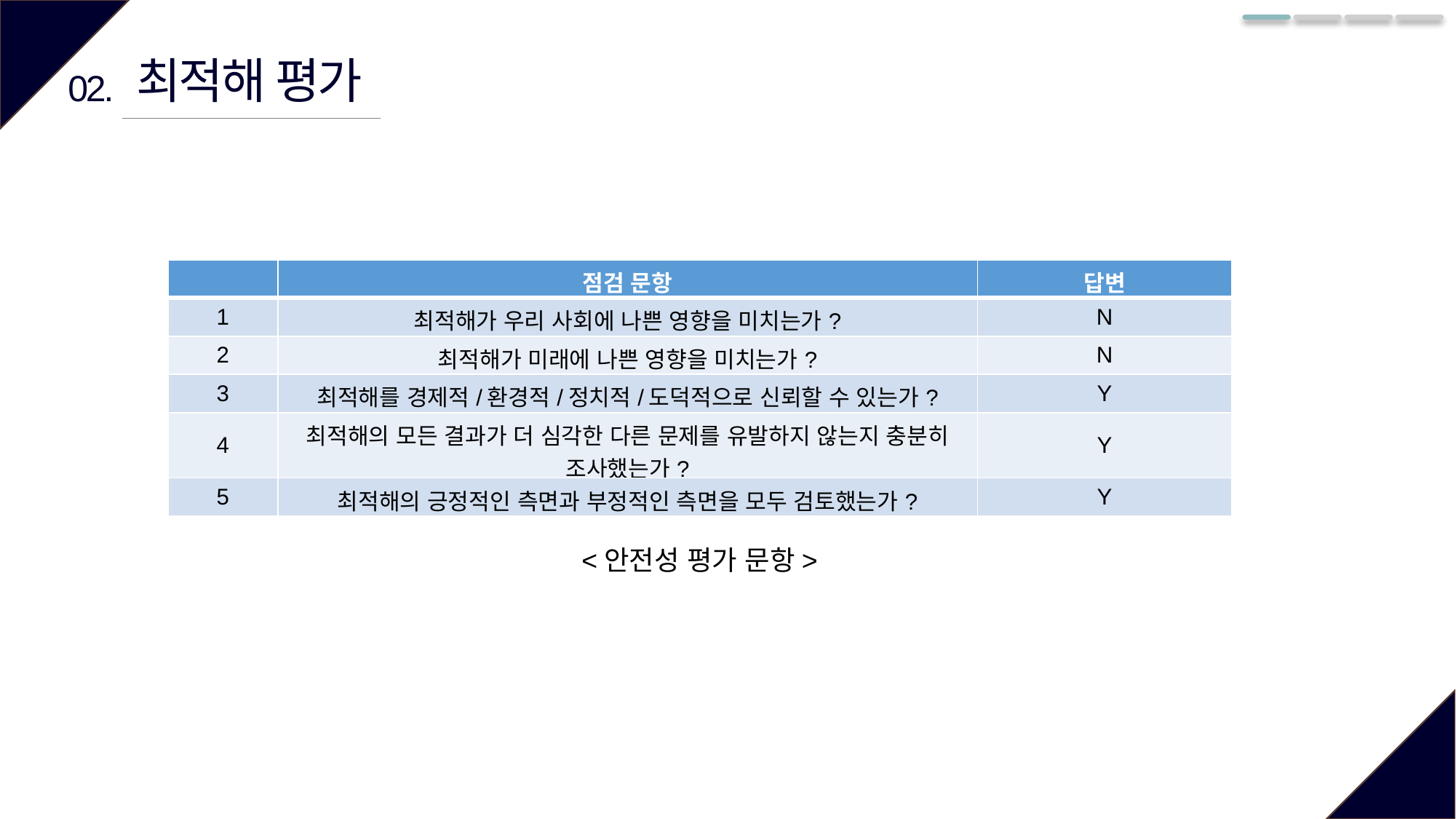

최적해 평가
02.
|  | 점검 문항 | 답변 |
| --- | --- | --- |
| 1 | 최적해가 우리 사회에 나쁜 영향을 미치는가? | N |
| 2 | 최적해가 미래에 나쁜 영향을 미치는가? | N |
| 3 | 최적해를 경제적/환경적/정치적/도덕적으로 신뢰할 수 있는가? | Y |
| 4 | 최적해의 모든 결과가 더 심각한 다른 문제를 유발하지 않는지 충분히 조사했는가? | Y |
| 5 | 최적해의 긍정적인 측면과 부정적인 측면을 모두 검토했는가? | Y |
<안전성 평가 문항>